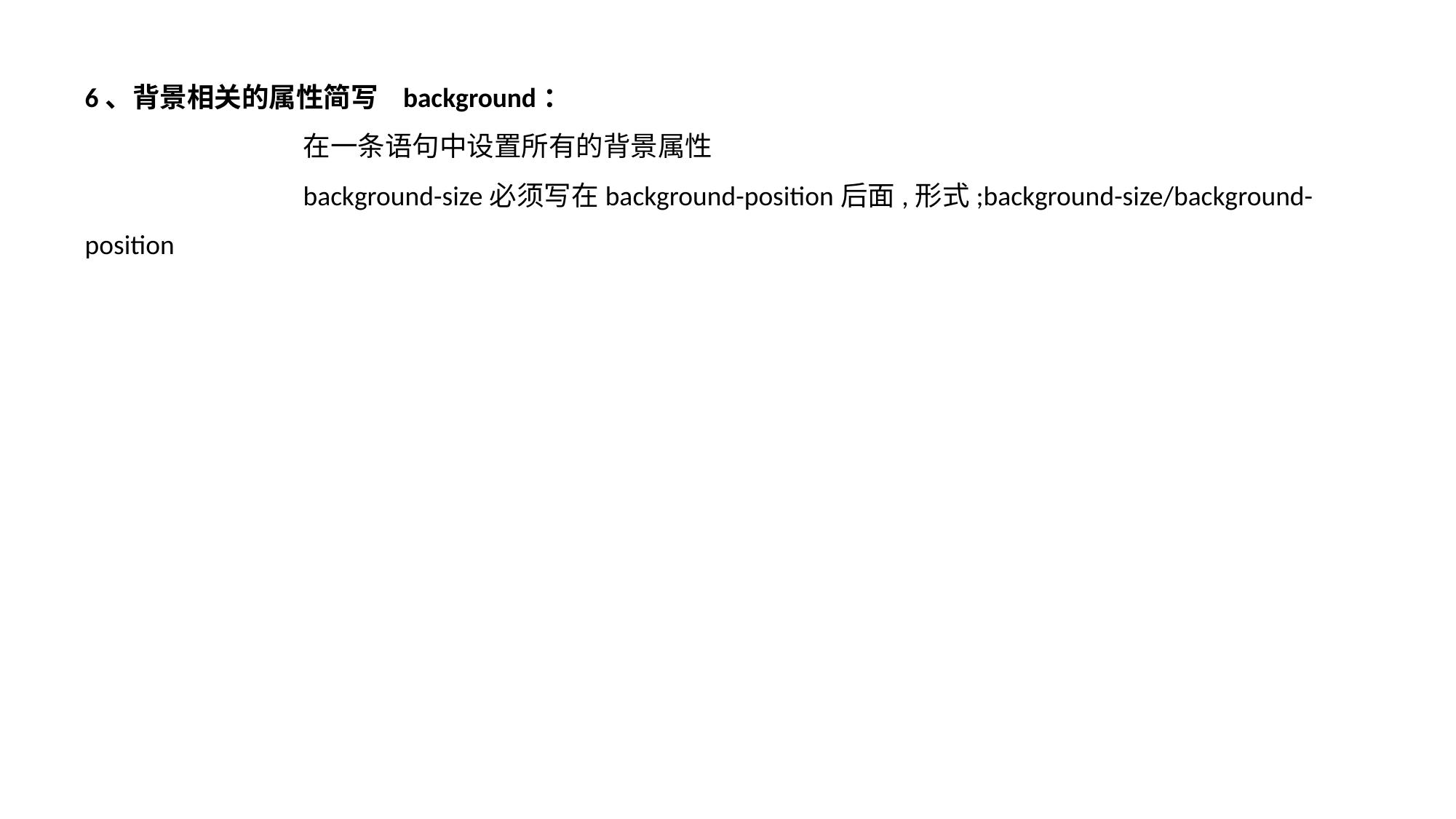

6、背景相关的属性简写   background：
		在一条语句中设置所有的背景属性
		background-size必须写在background-position后面,形式;background-size/background-position